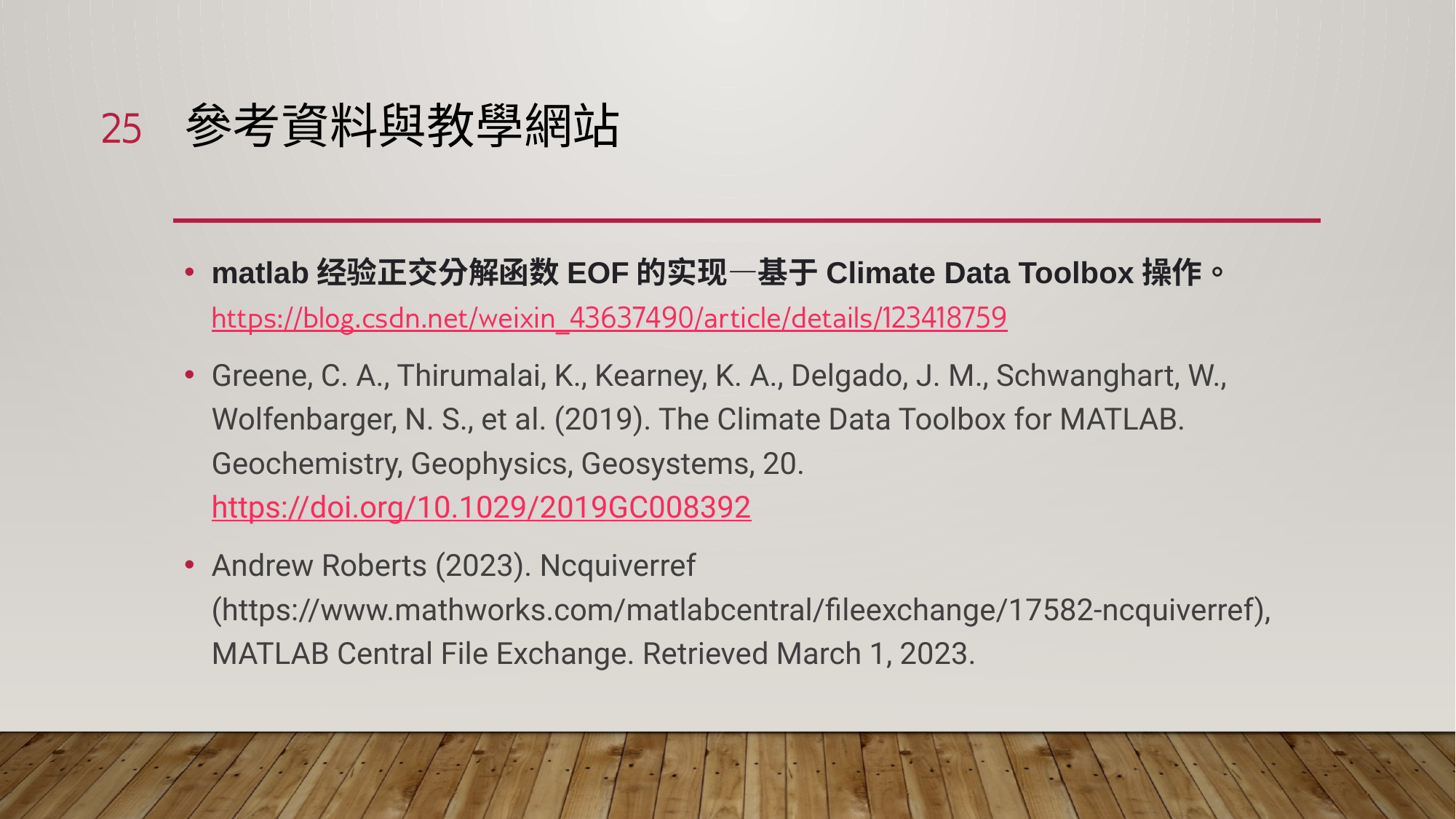

25
# 參考資料與教學網站
matlab经验正交分解函数EOF的实现—基于Climate Data Toolbox操作。 https://blog.csdn.net/weixin_43637490/article/details/123418759
Greene, C. A., Thirumalai, K., Kearney, K. A., Delgado, J. M., Schwanghart, W., Wolfenbarger, N. S., et al. (2019). The Climate Data Toolbox for MATLAB. Geochemistry, Geophysics, Geosystems, 20. https://doi.org/10.1029/2019GC008392
Andrew Roberts (2023). Ncquiverref (https://www.mathworks.com/matlabcentral/fileexchange/17582-ncquiverref), MATLAB Central File Exchange. Retrieved March 1, 2023.